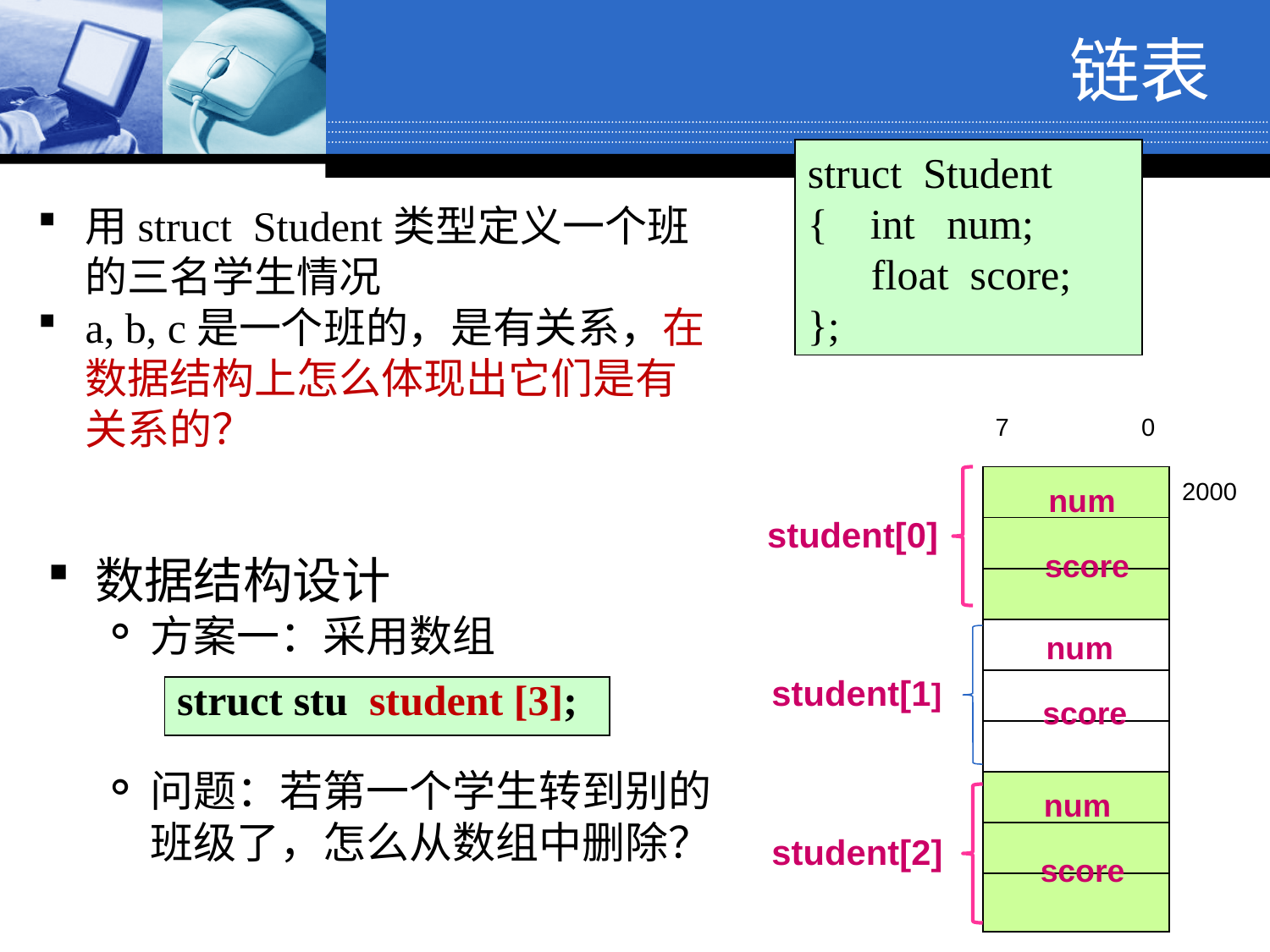

# 链表
struct  Student
{    int   num;
      float  score;
};
用struct  Student类型定义一个班的三名学生情况
a, b, c是一个班的，是有关系，在数据结构上怎么体现出它们是有关系的？

| 7 0 |  |
| --- | --- |
|  | 2000 |
|  |  |
|  |  |
|  |  |
|  |  |
|  |  |
|  |  |
|  |  |
|  |  |

num
student[0]

数据结构设计
方案一：采用数组

问题：若第一个学生转到别的班级了，怎么从数组中删除？

score
num

student[1]
struct stu  student [3];

score
num

student[2]
score